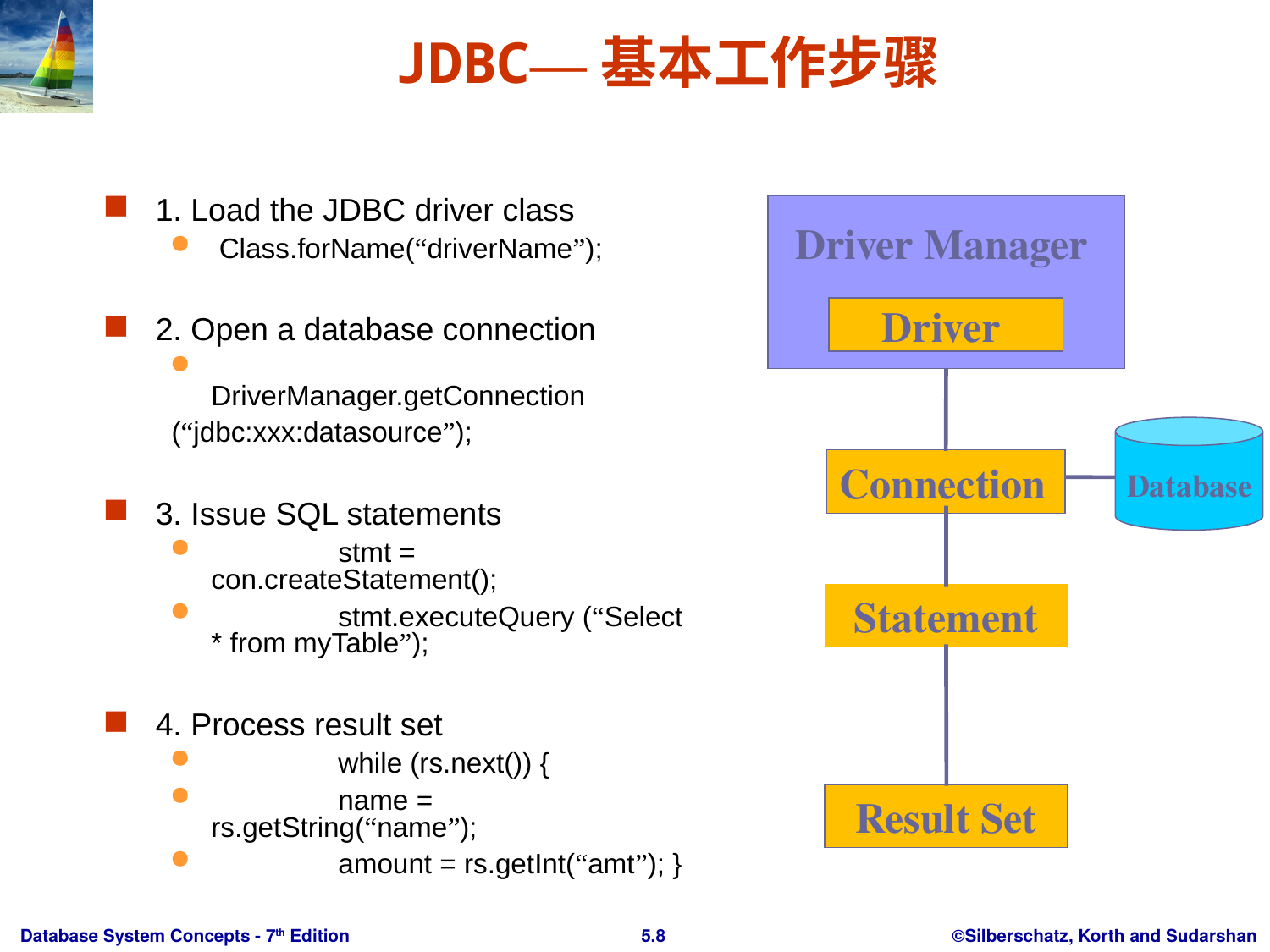

# JDBC—基本工作步骤
1. Load the JDBC driver class
 Class.forName(“driverName”);

2. Open a database connection
 	DriverManager.getConnection
(“jdbc:xxx:datasource”);

3. Issue SQL statements
 	stmt = con.createStatement();
	stmt.executeQuery (“Select * from myTable”);

4. Process result set
	while (rs.next()) {
	name = rs.getString(“name”);
	amount = rs.getInt(“amt”); }

Driver Manager
Driver

Connection
Database

Statement

Result Set